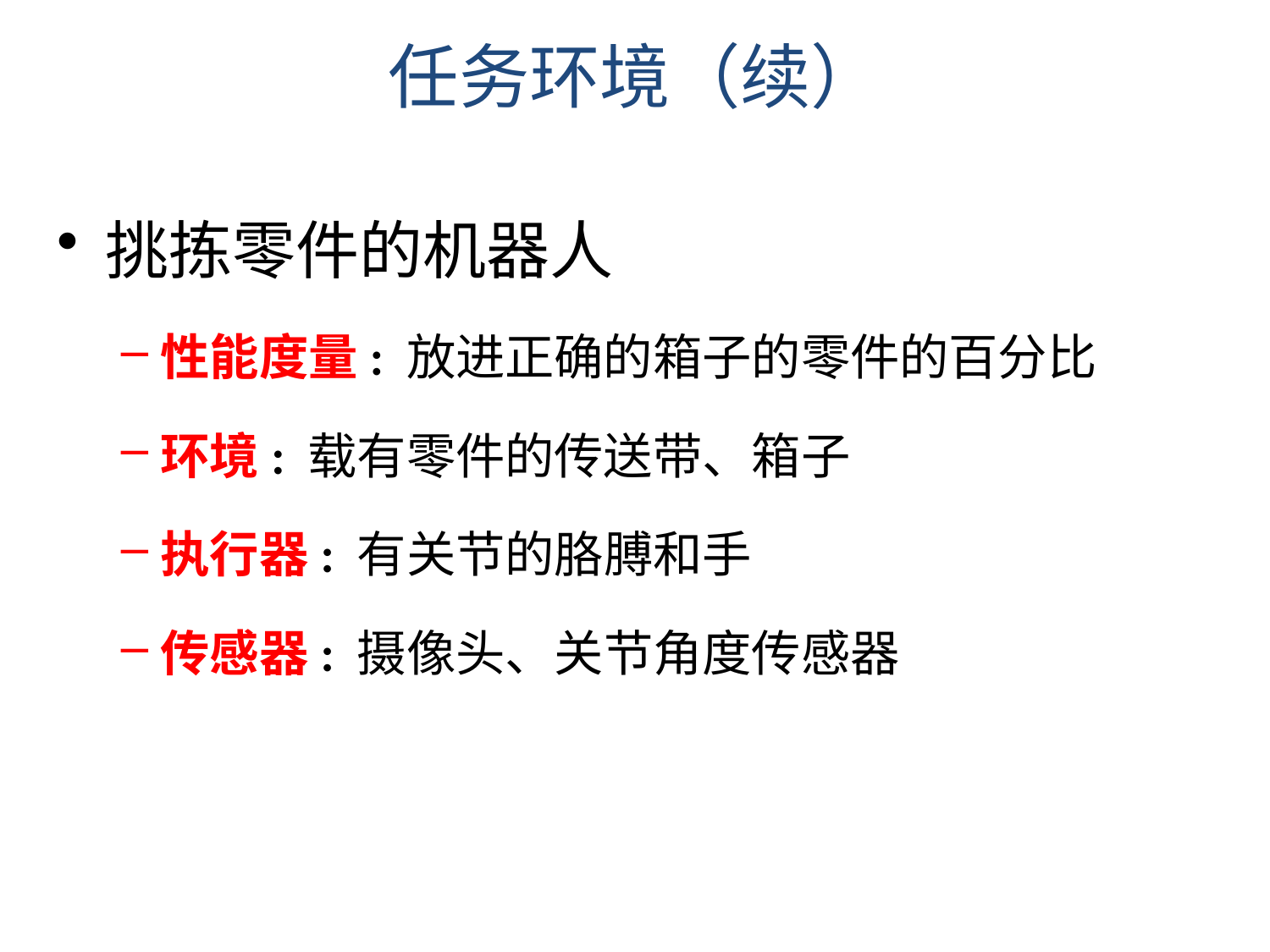

任务环境（续）
挑拣零件的机器人
性能度量: 放进正确的箱子的零件的百分比
环境: 载有零件的传送带、箱子
执行器: 有关节的胳膊和手
传感器: 摄像头、关节角度传感器